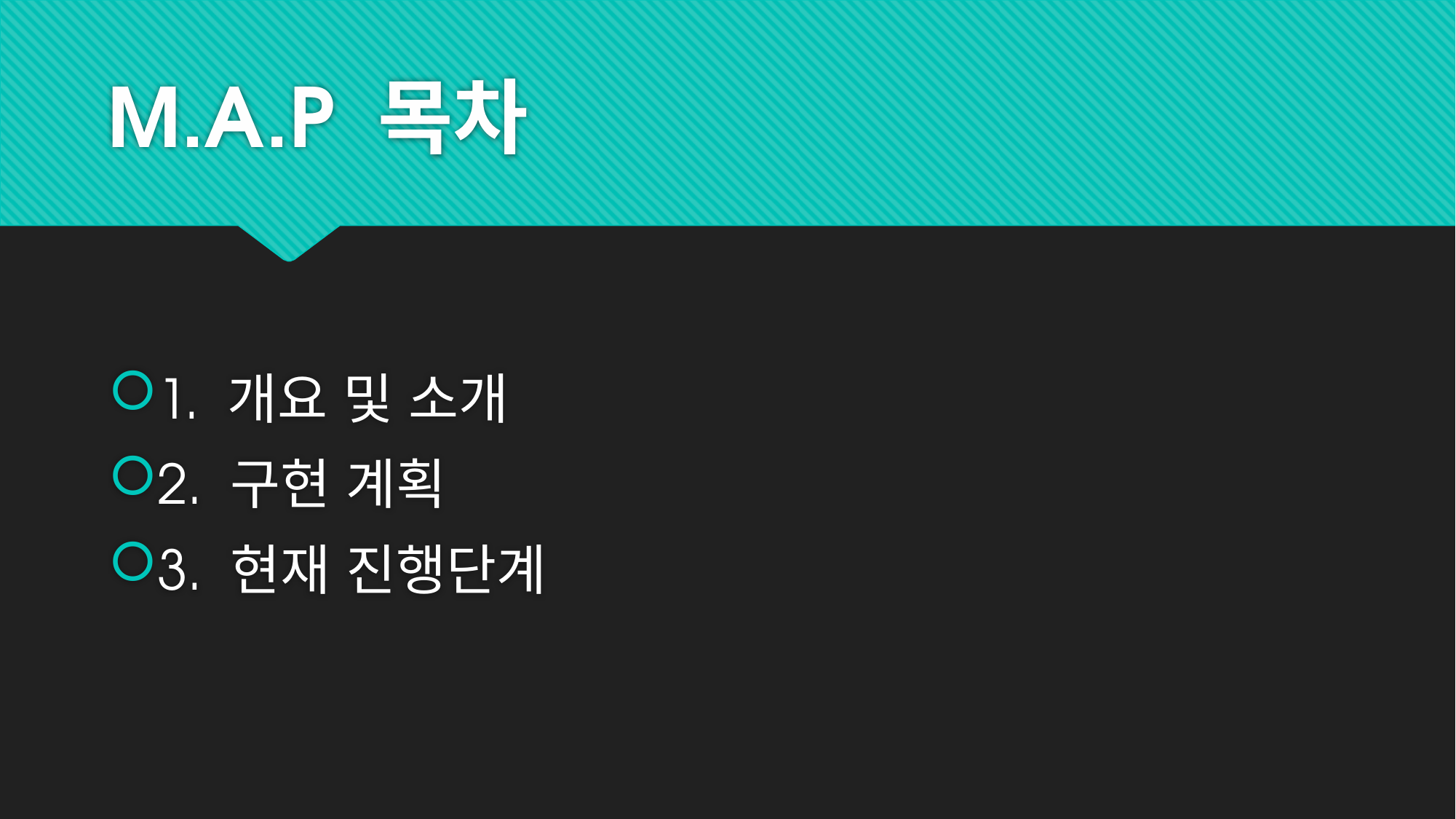

# M.A.P 목차
1. 개요 및 소개
2. 구현 계획
3. 현재 진행단계